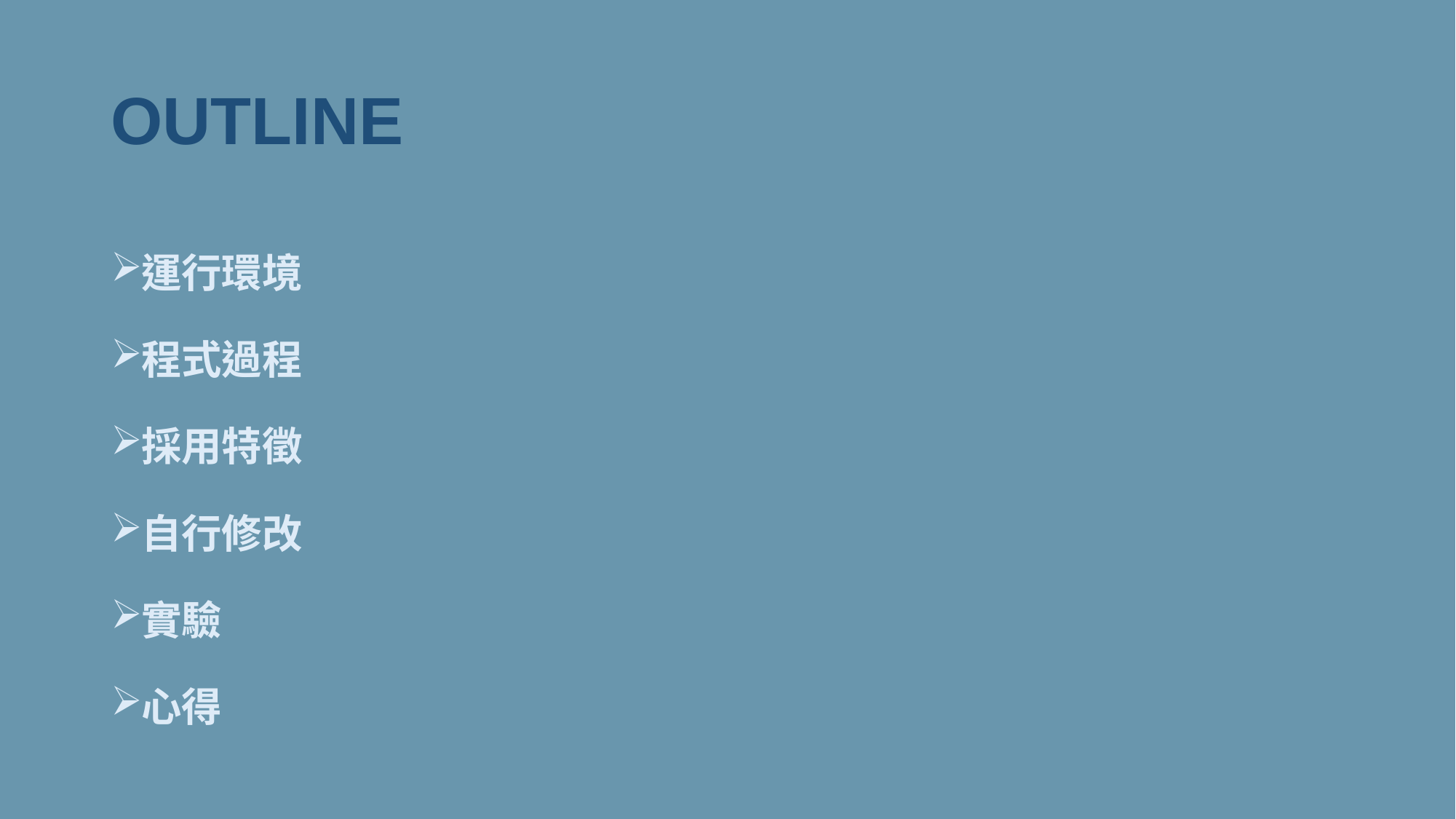

# OUTLINE
運行環境
程式過程
採用特徵
自行修改
實驗
心得